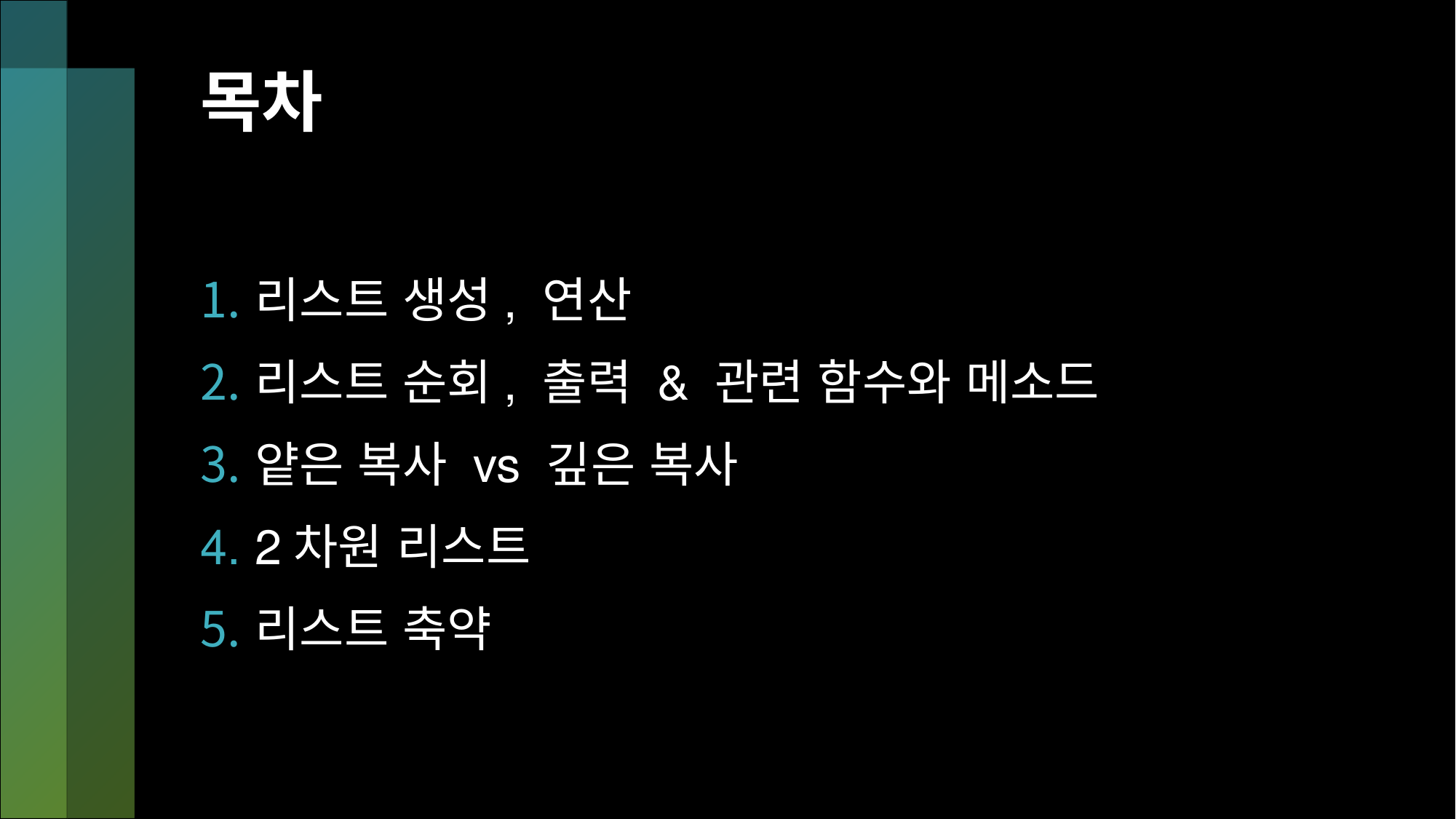

# 목차
리스트 생성, 연산
리스트 순회, 출력 & 관련 함수와 메소드
얕은 복사 vs 깊은 복사
2차원 리스트
리스트 축약